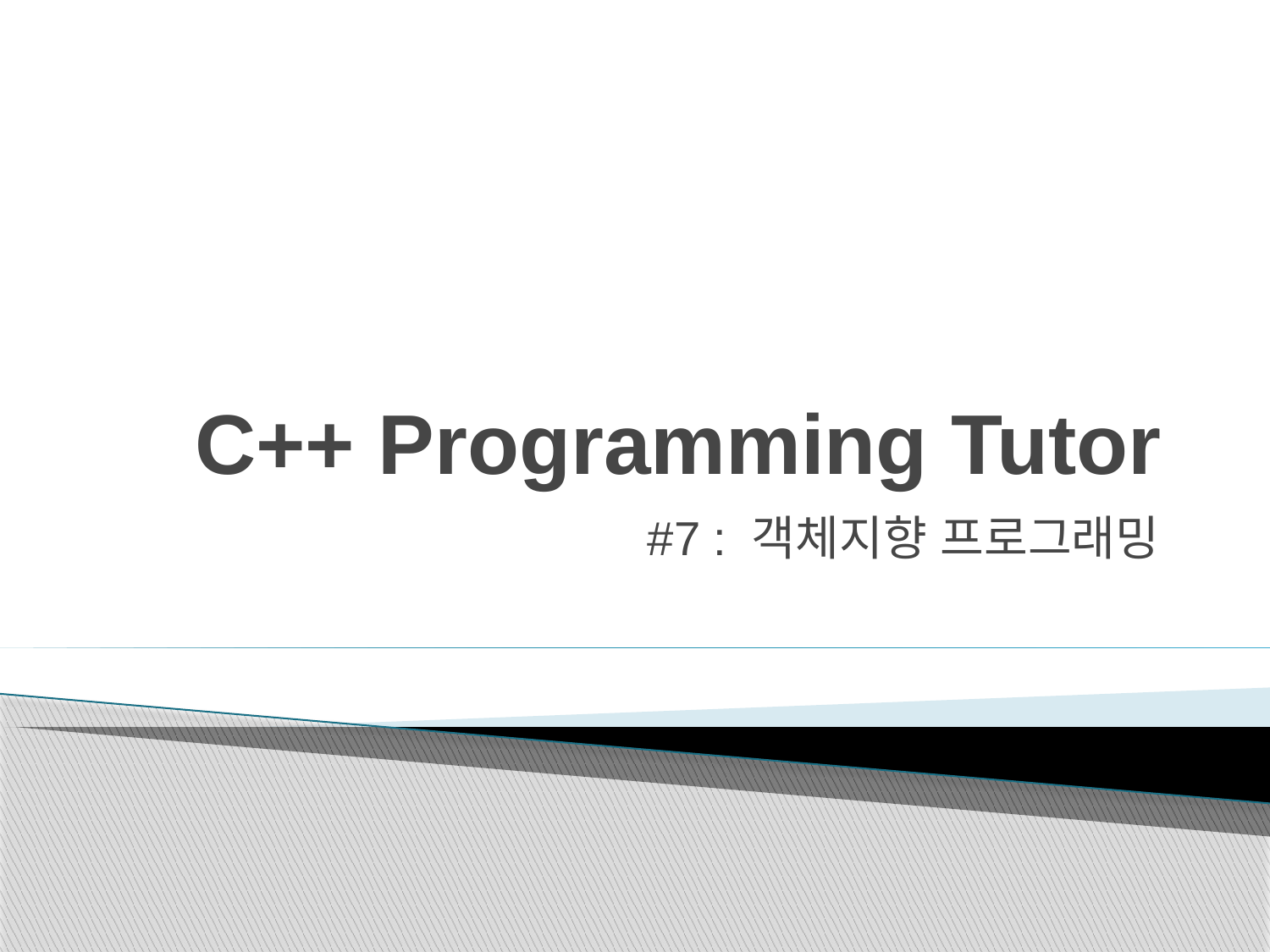

# C++ Programming Tutor
#7 : 객체지향 프로그래밍